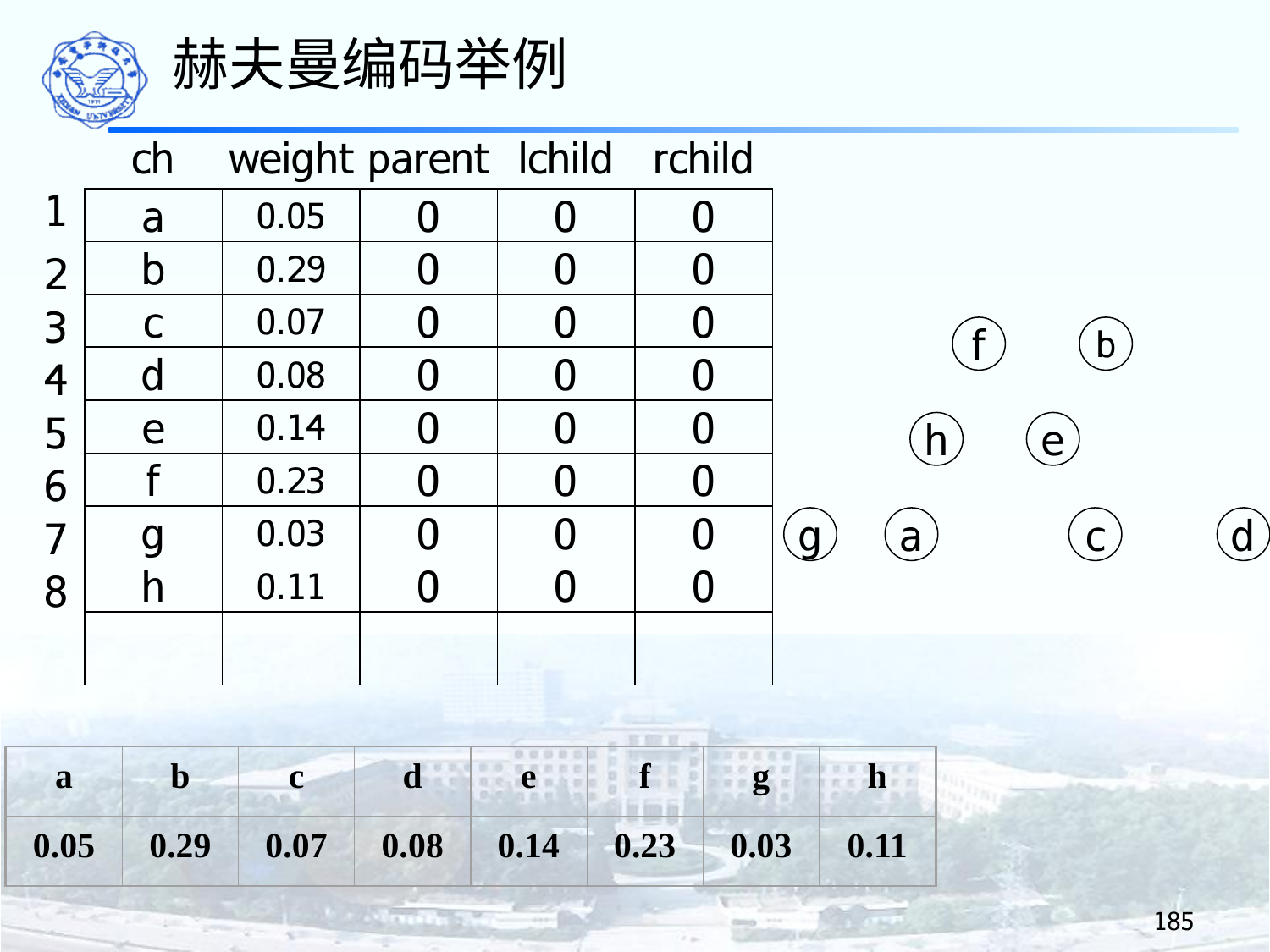

赫夫曼编码举例
ch
weight
parent
lchild
rchild
1
a
0.05
0
0
0
2
b
0.29
0
0
0
3
c
0.07
0
0
0
f
b
4
d
0.08
0
0
0
5
e
0.14
0
0
0
h
e
6
f
0.23
0
0
0
7
g
0.03
0
0
0
g
a
c
d
8
h
0.11
0
0
0

a

b

c

d

e

f

g

h

0.05

0.29

0.07

0.08

0.14

0.23

0.03

0.11

185